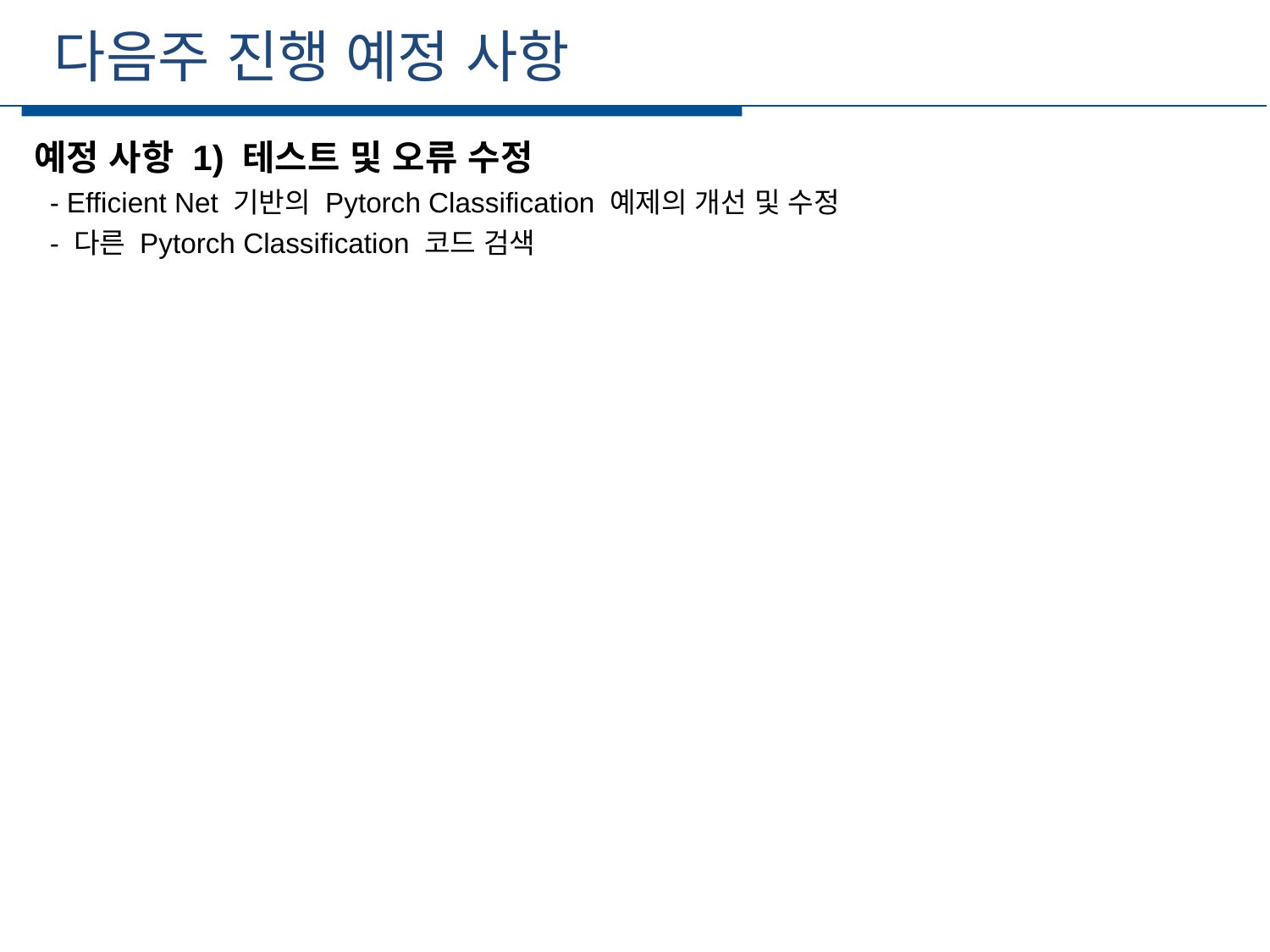

다음주 진행 예정 사항
세부일정

예정 사항 1) 테스트 및 오류 수정
  - Efficient Net 기반의 Pytorch Classification 예제의 개선 및 수정
  - 다른 Pytorch Classification 코드 검색